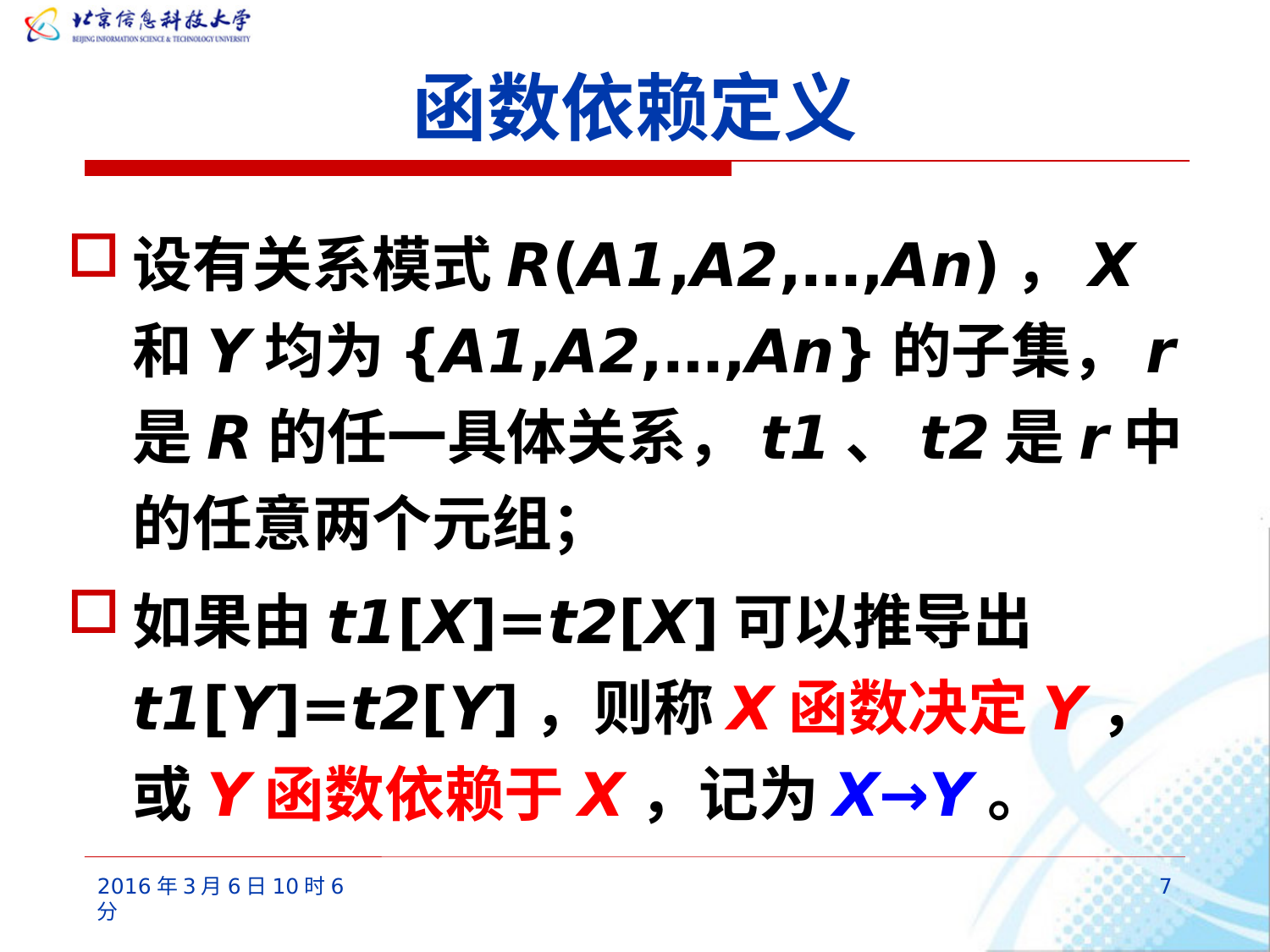

# 函数依赖定义
设有关系模式R(A1,A2,…,An)，X和Y均为{A1,A2,…,An}的子集，r是R的任一具体关系，t1、t2是r中的任意两个元组；
如果由t1[X]=t2[X]可以推导出t1[Y]=t2[Y]，则称X函数决定Y，或Y函数依赖于X，记为X→Y。
2016年3月6日10时6分
7